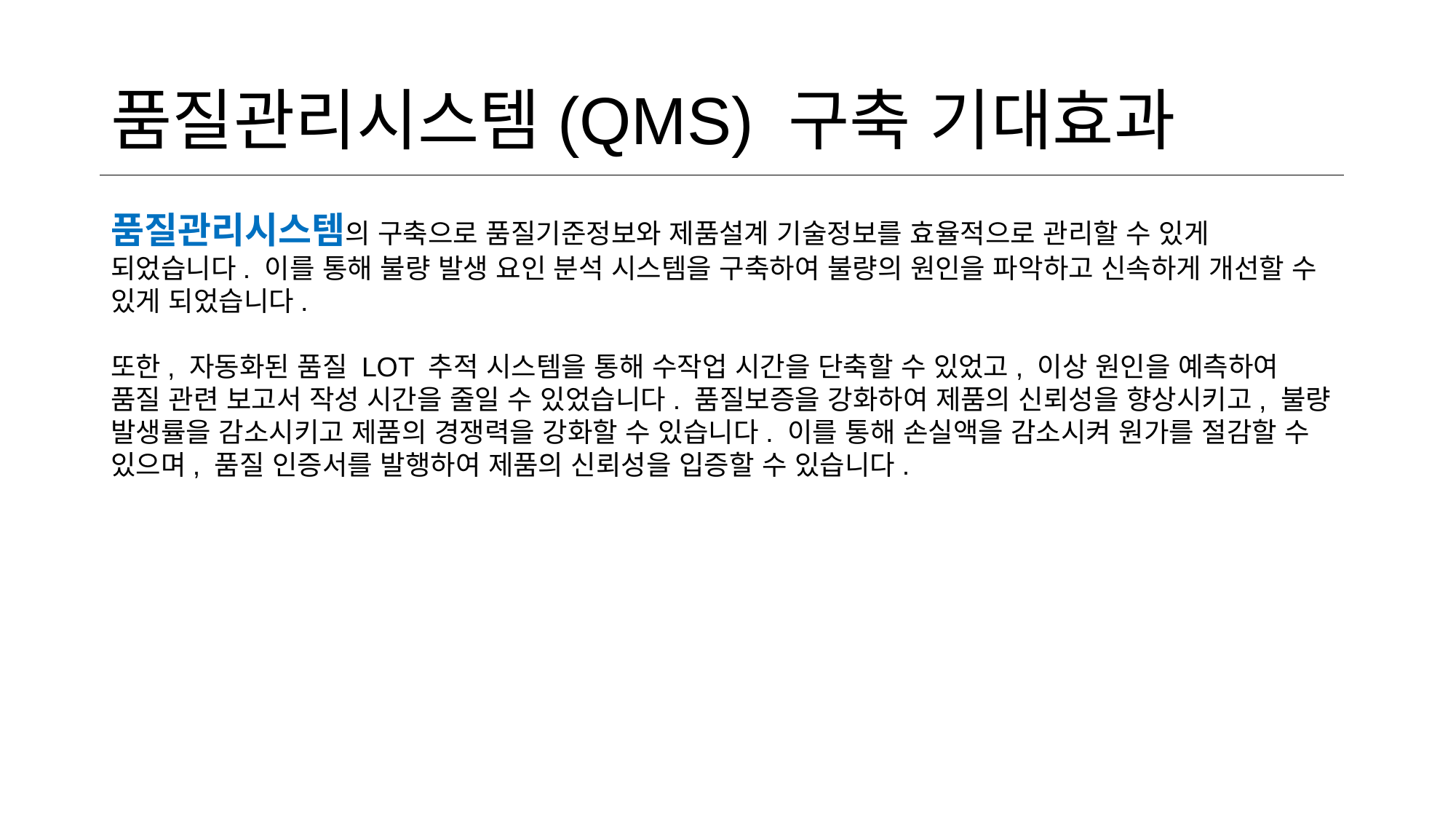

# 품질관리시스템(QMS) 구축 기대효과
품질관리시스템의 구축으로 품질기준정보와 제품설계 기술정보를 효율적으로 관리할 수 있게 되었습니다. 이를 통해 불량 발생 요인 분석 시스템을 구축하여 불량의 원인을 파악하고 신속하게 개선할 수 있게 되었습니다.

또한, 자동화된 품질 LOT 추적 시스템을 통해 수작업 시간을 단축할 수 있었고, 이상 원인을 예측하여 품질 관련 보고서 작성 시간을 줄일 수 있었습니다. 품질보증을 강화하여 제품의 신뢰성을 향상시키고, 불량 발생률을 감소시키고 제품의 경쟁력을 강화할 수 있습니다. 이를 통해 손실액을 감소시켜 원가를 절감할 수 있으며, 품질 인증서를 발행하여 제품의 신뢰성을 입증할 수 있습니다.